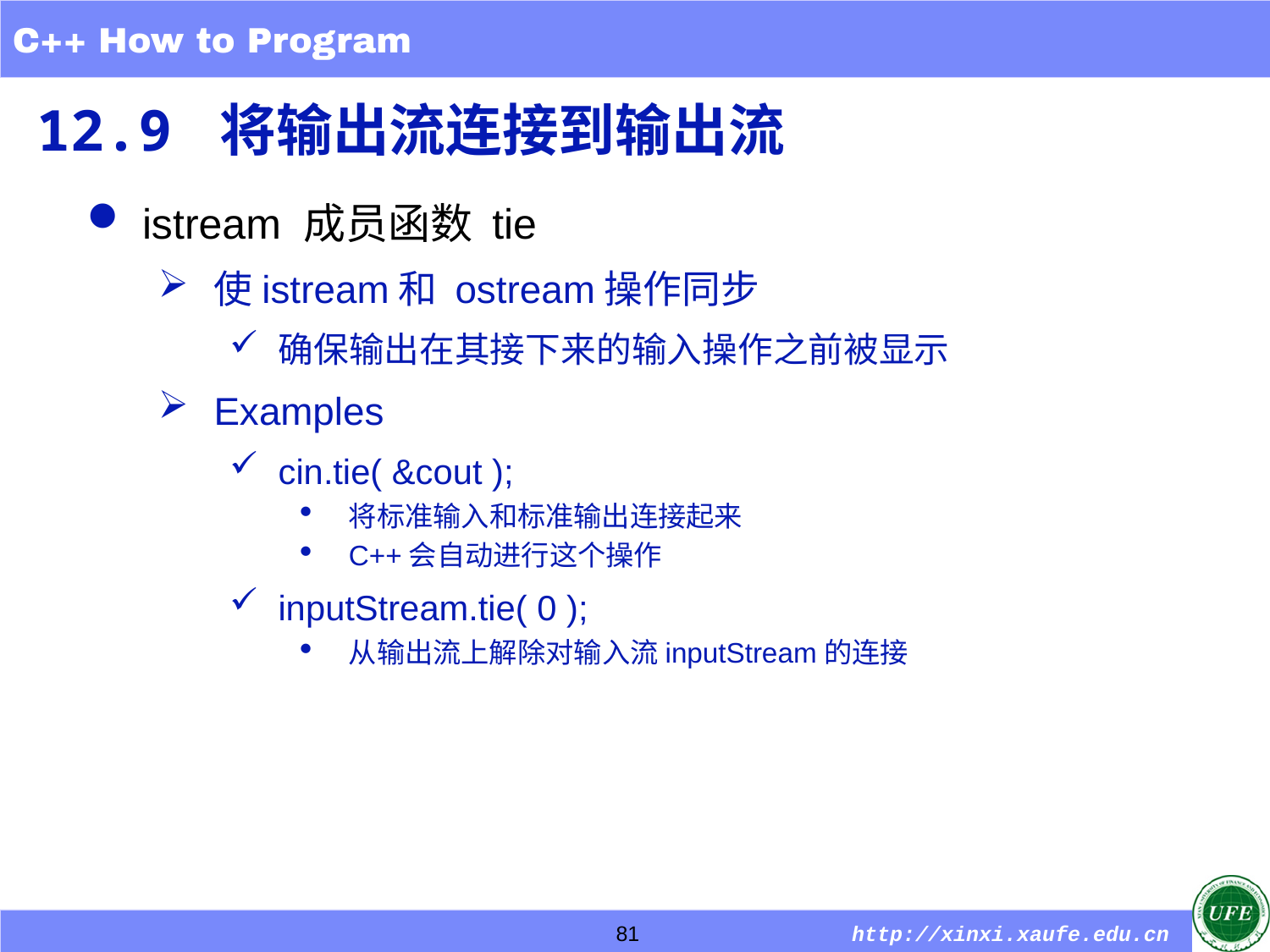

# 12.9 将输出流连接到输出流
istream 成员函数 tie
使istream和 ostream操作同步
确保输出在其接下来的输入操作之前被显示
Examples
cin.tie( &cout );
将标准输入和标准输出连接起来
C++会自动进行这个操作
inputStream.tie( 0 );
从输出流上解除对输入流inputStream的连接
81